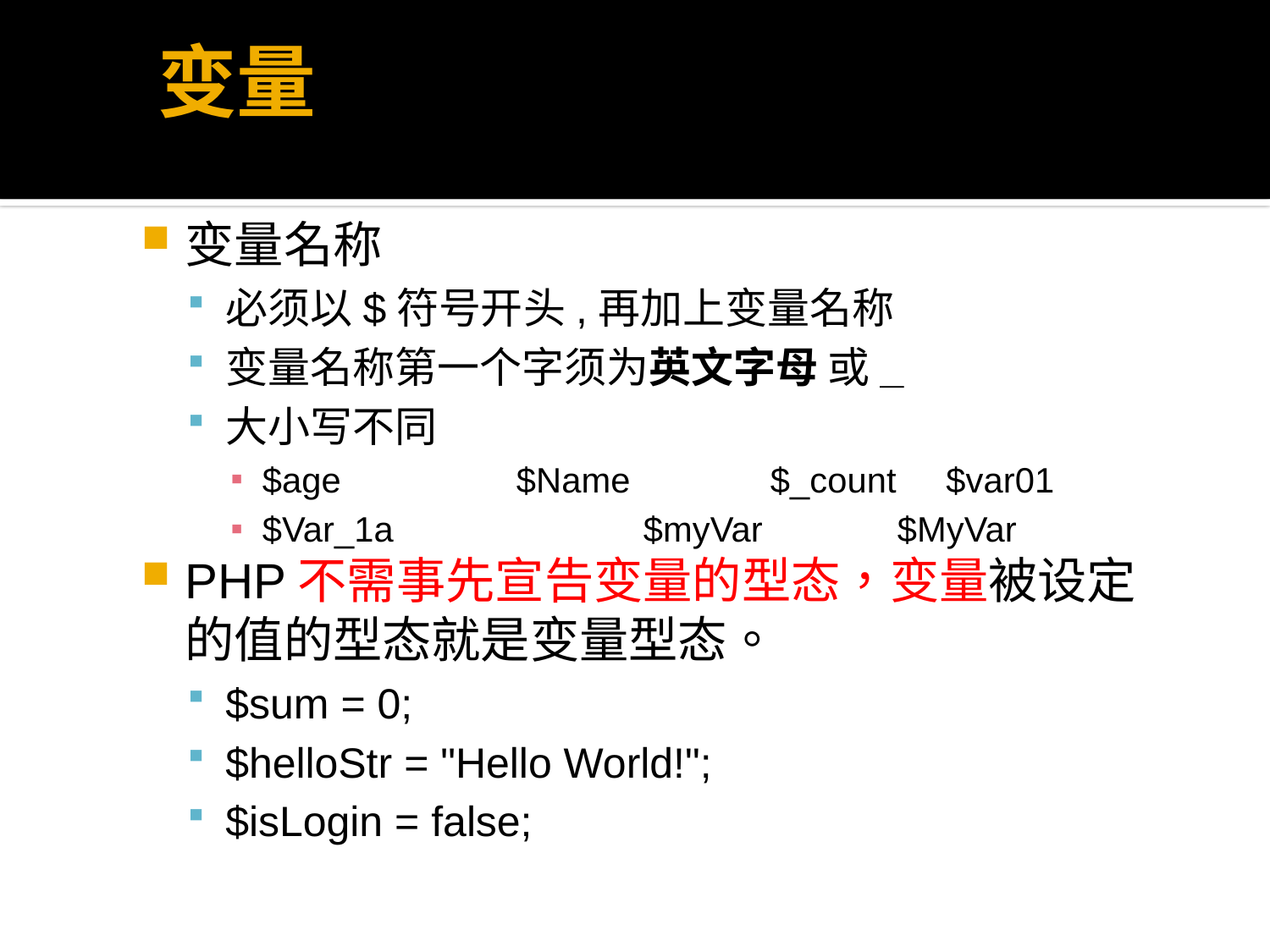

# 变量
变量名称
必须以$符号开头,再加上变量名称
变量名称第一个字须为英文字母 或_
大小写不同
$age	 	$Name		$_count	     $var01
$Var_1a	 	$myVar		$MyVar
PHP不需事先宣告变量的型态，变量被设定的值的型态就是变量型态。
$sum = 0;
$helloStr = "Hello World!";
$isLogin = false;